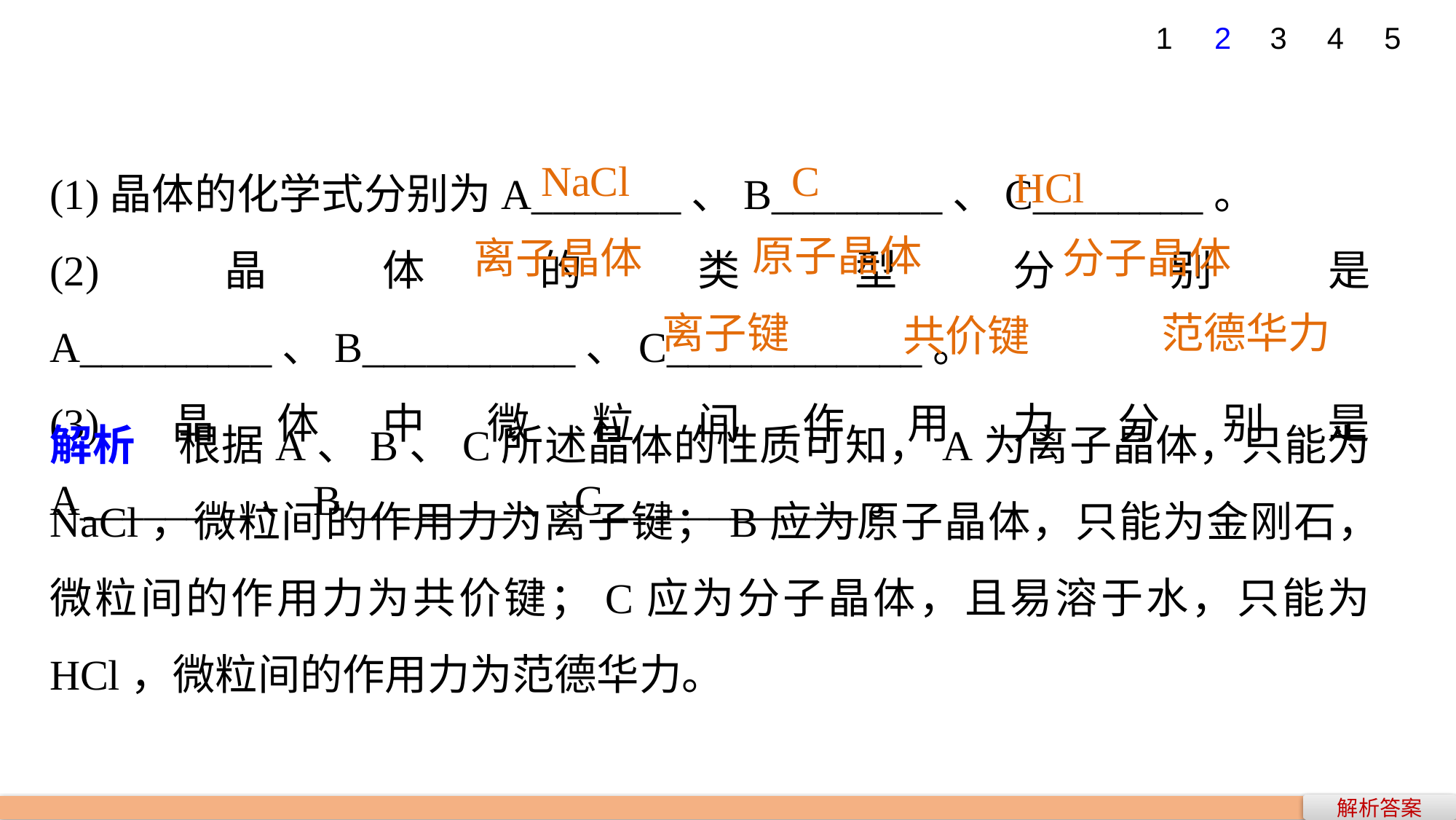

1
2
3
4
5
(1)晶体的化学式分别为A_______、B________、C________。
(2)晶体的类型分别是A_________、B__________、C____________。
(3)晶体中微粒间作用力分别是A________、B________、C____________。
NaCl
C
HCl
原子晶体
离子晶体
分子晶体
离子键
范德华力
共价键
解析　根据A、B、C所述晶体的性质可知，A为离子晶体，只能为NaCl，微粒间的作用力为离子键；B应为原子晶体，只能为金刚石，微粒间的作用力为共价键；C应为分子晶体，且易溶于水，只能为HCl，微粒间的作用力为范德华力。
解析答案